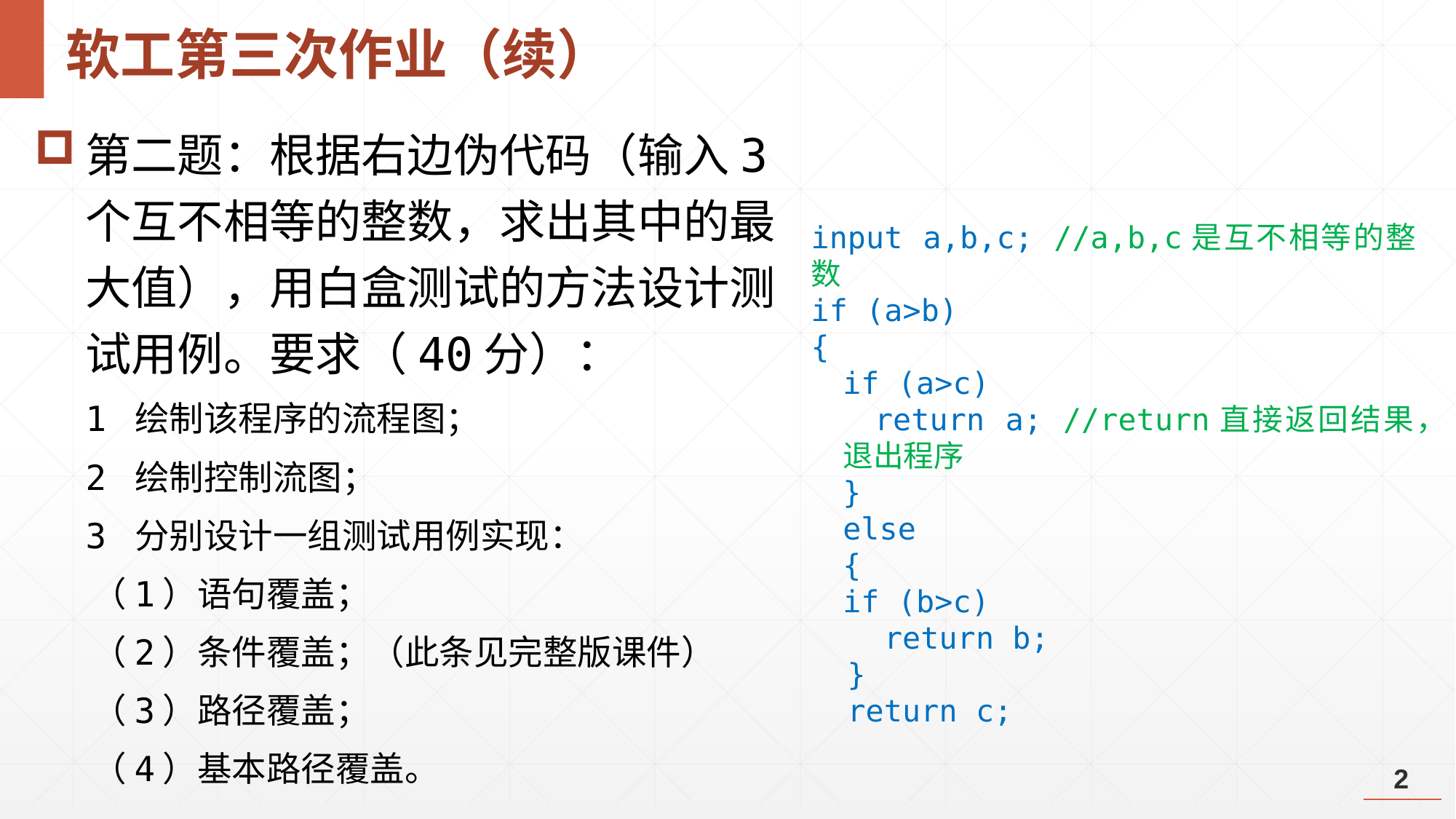

# 软工第三次作业（续）
第二题：根据右边伪代码（输入3个互不相等的整数，求出其中的最大值），用白盒测试的方法设计测试用例。要求（40分）：
1 绘制该程序的流程图；
2 绘制控制流图；
3 分别设计一组测试用例实现：
（1）语句覆盖；
（2）条件覆盖；（此条见完整版课件）
（3）路径覆盖；
（4）基本路径覆盖。

input a,b,c; //a,b,c是互不相等的整数
if (a>b)
{
if (a>c)
return a; //return直接返回结果，退出程序
}
else
{
if (b>c)
  return b;
}
return c;
2